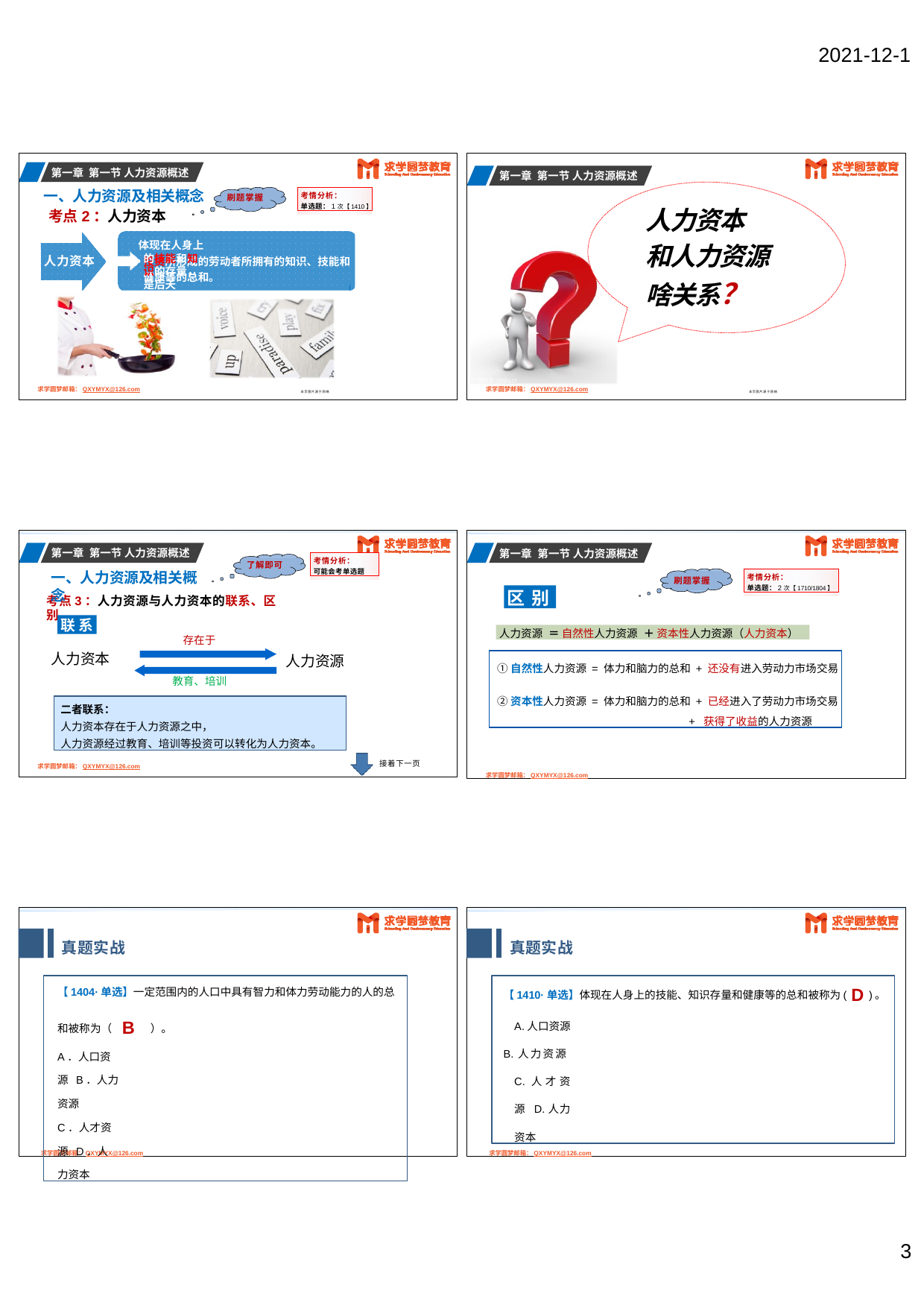

2021-12-1

第一章 第一节 人力资源概述

第一章 第一节 人力资源概述
一、人力资源及相关概念 考点2：人力资本
体现在人身上的技能和知识的存量，是后天

考情分析：
单选题：1次【1410】

刷题掌握

人力资本 和人力资源 啥关系？

人力资本	投资所形成的劳动者所拥有的知识、技能和
健康等的总和。

求学圆梦邮箱：QXYMYX@126.com
求学圆梦邮箱：QXYMYX@126.com
本页图片源于网络
本页图片源于网络

第一章 第一节 人力资源概述

刷题掌握

求学圆梦邮箱：QXYMYX@126.com

第一章 第一节 人力资源概述
一、人力资源及相关概念

考情分析：
可能会考单选题

了解即可

考情分析：
单选题：2次【1710/1804】

区 别

考点3：人力资源与人力资本的联系、区别

联系
人力资源 ＝ 自然性人力资源 ＋ 资本性人力资源（人力资本）
存在于
人力资本

人力资源
①自然性人力资源 = 体力和脑力的总和 + 还没有进入劳动力市场交易

②资本性人力资源 = 体力和脑力的总和 + 已经进入了劳动力市场交易
+ 获得了收益的人力资源

教育、培训
二者联系：
人力资本存在于人力资源之中，
人力资源经过教育、培训等投资可以转化为人力资本。

接着下一页
求学圆梦邮箱：QXYMYX@126.com

真题实战

求学圆梦邮箱：QXYMYX@126.com

真题实战

求学圆梦邮箱：QXYMYX@126.com

【1404·单选】一定范围内的人口中具有智力和体力劳动能力的人的总 和被称为（ B ）。
A．人口资源  B．人力资源
C．人才资源  D．人力资本
【1410·单选】体现在人身上的技能、知识存量和健康等的总和被称为( D )。 A.人口资源
B.人力资源  C.人才资源  D.人力资本
3